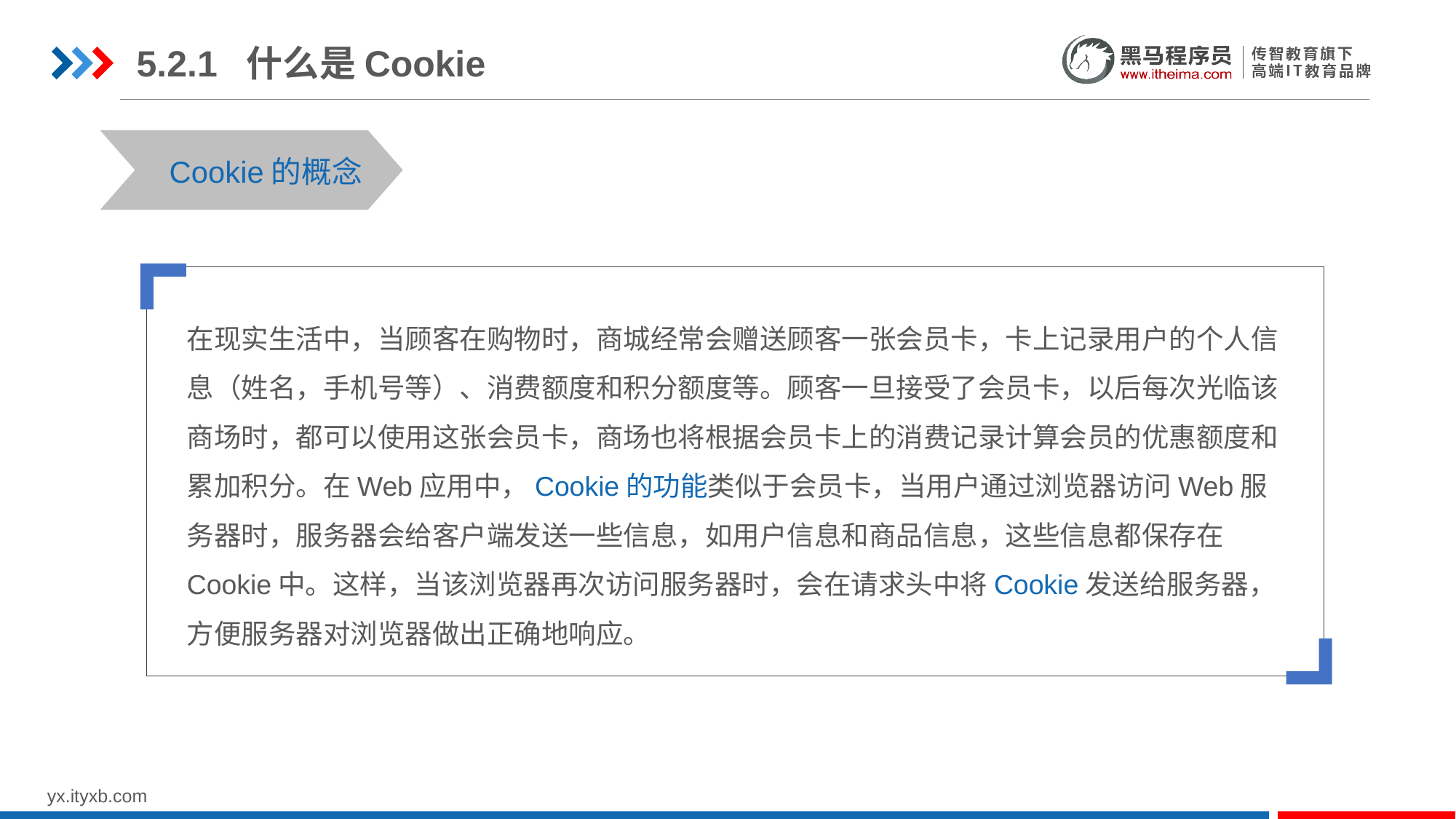

5.2.1  什么是Cookie

Cookie的概念

在现实生活中，当顾客在购物时，商城经常会赠送顾客一张会员卡，卡上记录用户的个人信息（姓名，手机号等）、消费额度和积分额度等。顾客一旦接受了会员卡，以后每次光临该商场时，都可以使用这张会员卡，商场也将根据会员卡上的消费记录计算会员的优惠额度和累加积分。在Web应用中，Cookie的功能类似于会员卡，当用户通过浏览器访问Web服务器时，服务器会给客户端发送一些信息，如用户信息和商品信息，这些信息都保存在Cookie中。这样，当该浏览器再次访问服务器时，会在请求头中将Cookie发送给服务器，方便服务器对浏览器做出正确地响应。